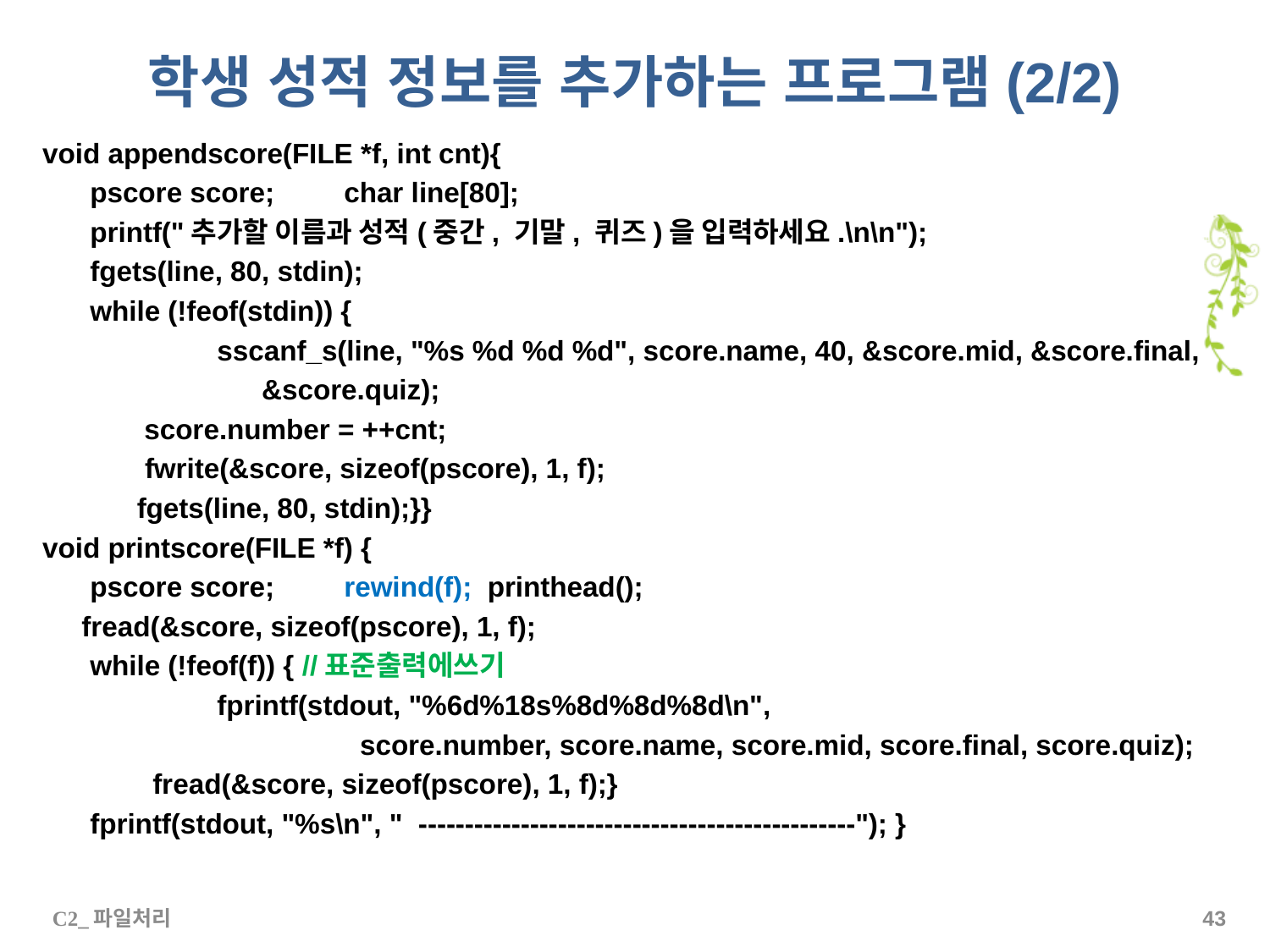

# 학생 성적 정보를 추가하는 프로그램(2/2)
void appendscore(FILE *f, int cnt){
	pscore score; 	char line[80];
	printf("추가할 이름과 성적(중간, 기말, 퀴즈)을 입력하세요.\n\n");
	fgets(line, 80, stdin);
	while (!feof(stdin)) {
		sscanf_s(line, "%s %d %d %d", score.name, 40, &score.mid, &score.final,
                            &score.quiz);
             score.number = ++cnt;
	       fwrite(&score, sizeof(pscore), 1, f);
	      fgets(line, 80, stdin);}}
void printscore(FILE *f) {
	pscore score; 	rewind(f);  printhead();
     fread(&score, sizeof(pscore), 1, f);
	while (!feof(f)) { //표준출력에쓰기
		fprintf(stdout, "%6d%18s%8d%8d%8d\n",
			  score.number, score.name, score.mid, score.final, score.quiz);
	        fread(&score, sizeof(pscore), 1, f);}
	fprintf(stdout, "%s\n", "  -----------------------------------------------"); }
C2_파일처리
43